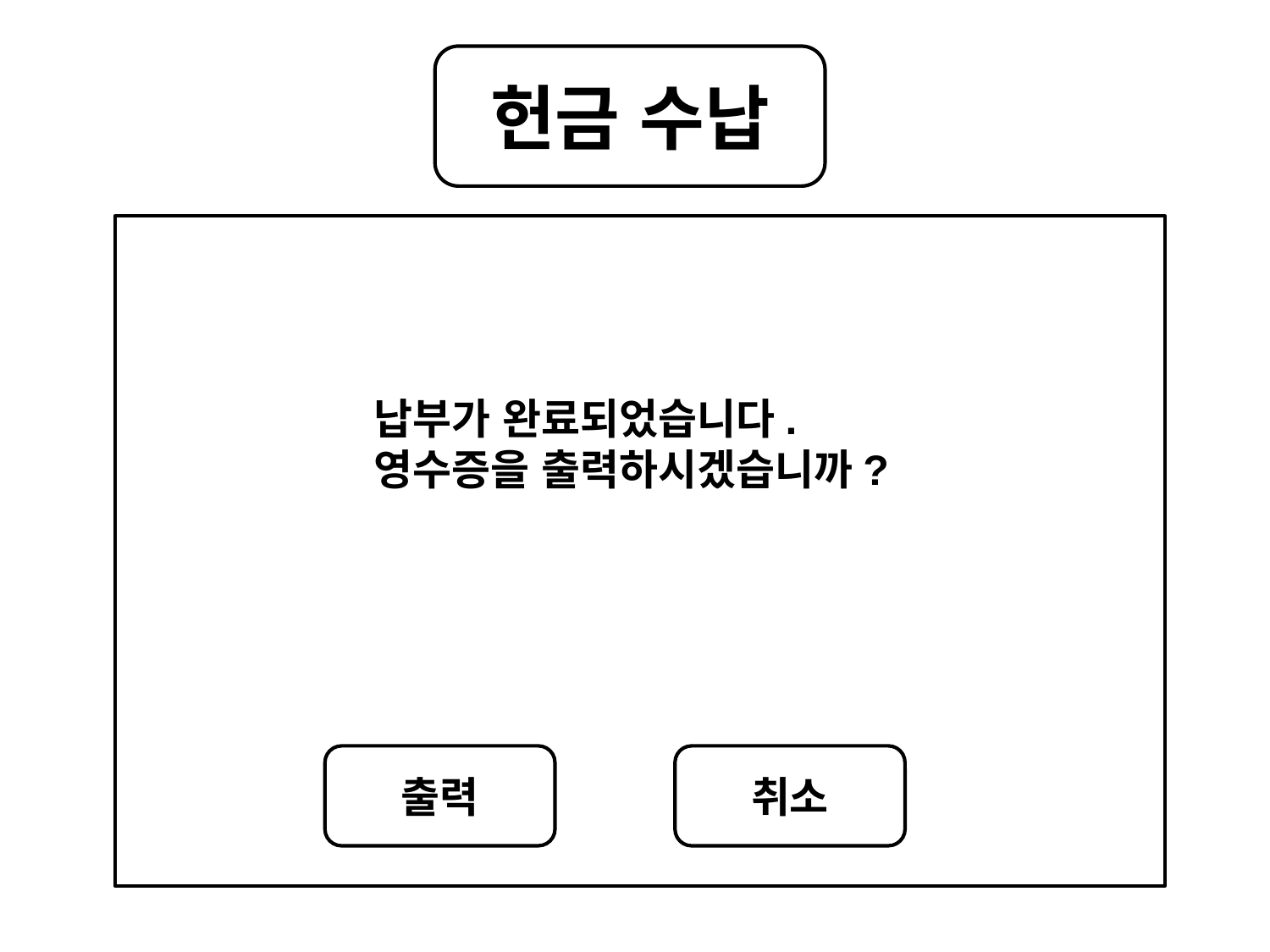

헌금 수납

납부가 완료되었습니다.
영수증을 출력하시겠습니까?
출력
취소